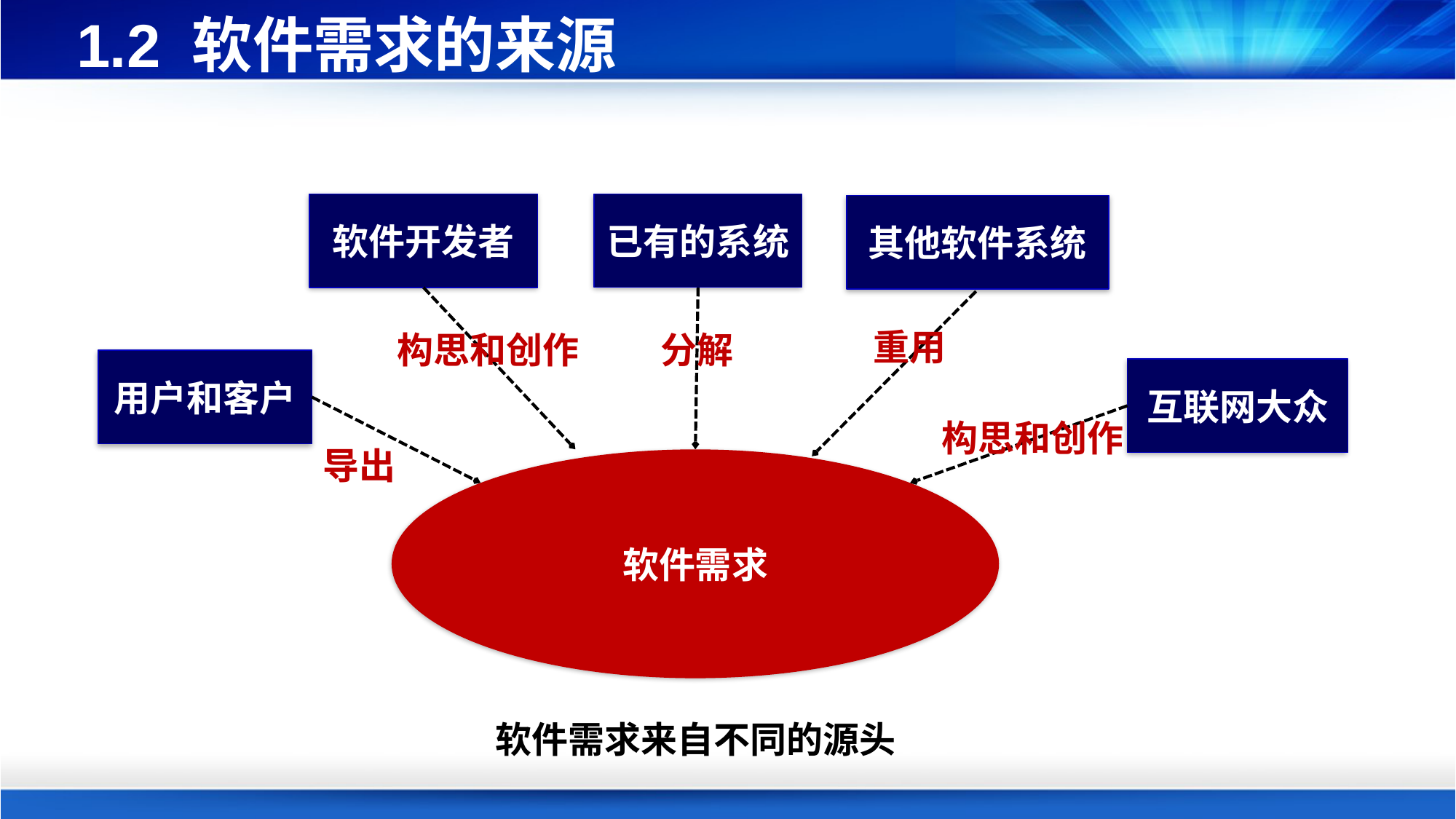

# 1.2 软件需求的来源
软件开发者
已有的系统
其他软件系统
重用
分解
构思和创作
用户和客户
互联网大众
构思和创作
导出
软件需求
软件需求来自不同的源头